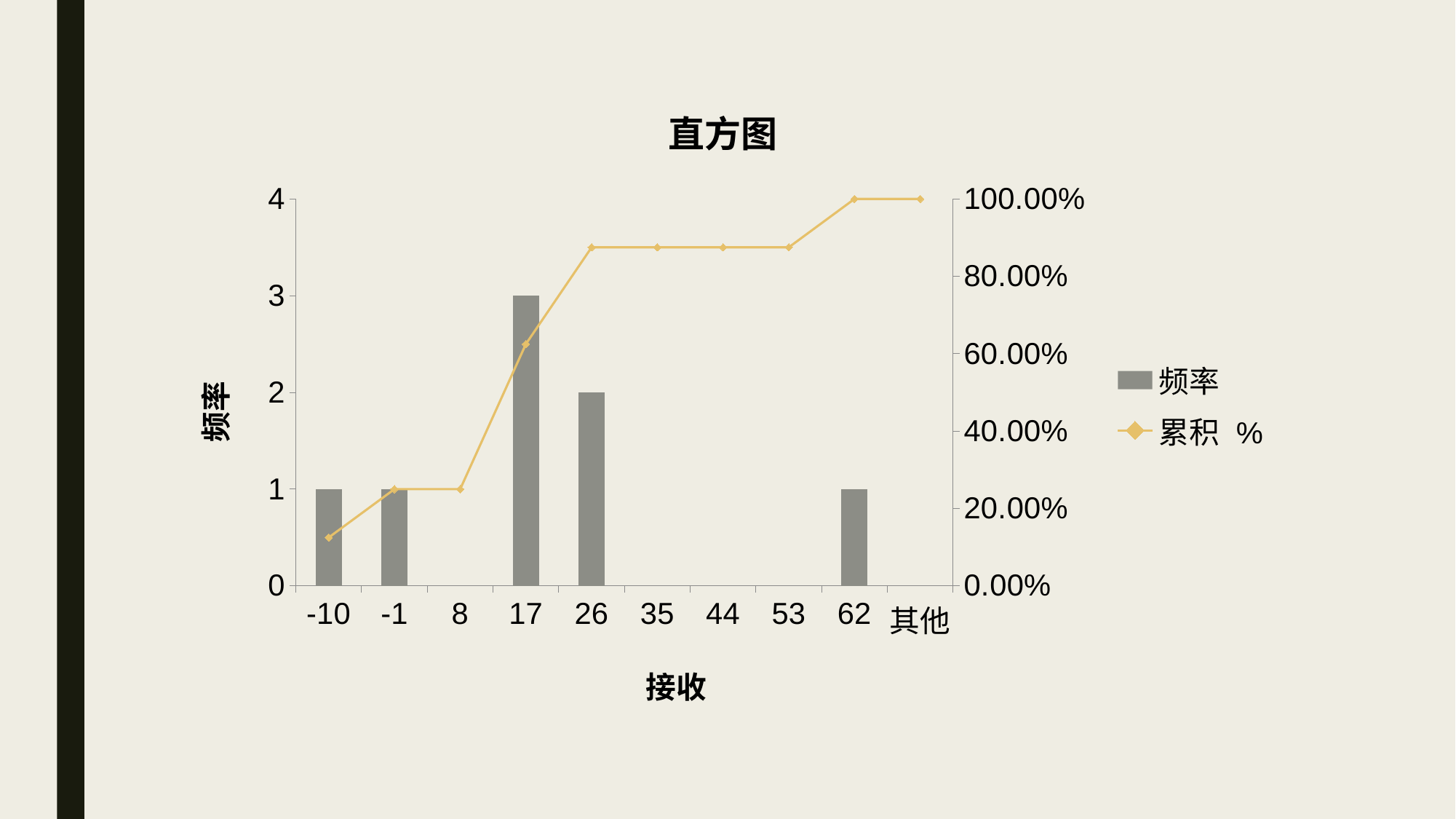

#

### Chart: 直方图

| Category |  |  |
|---|---|---|
| -10 | 1.0 | 0.125 |
| -1 | 1.0 | 0.25 |
| 8 | 0.0 | 0.25 |
| 17 | 3.0 | 0.625 |
| 26 | 2.0 | 0.875 |
| 35 | 0.0 | 0.875 |
| 44 | 0.0 | 0.875 |
| 53 | 0.0 | 0.875 |
| 62 | 1.0 | 1.0 |
| 其他 | 0.0 | 1.0 |